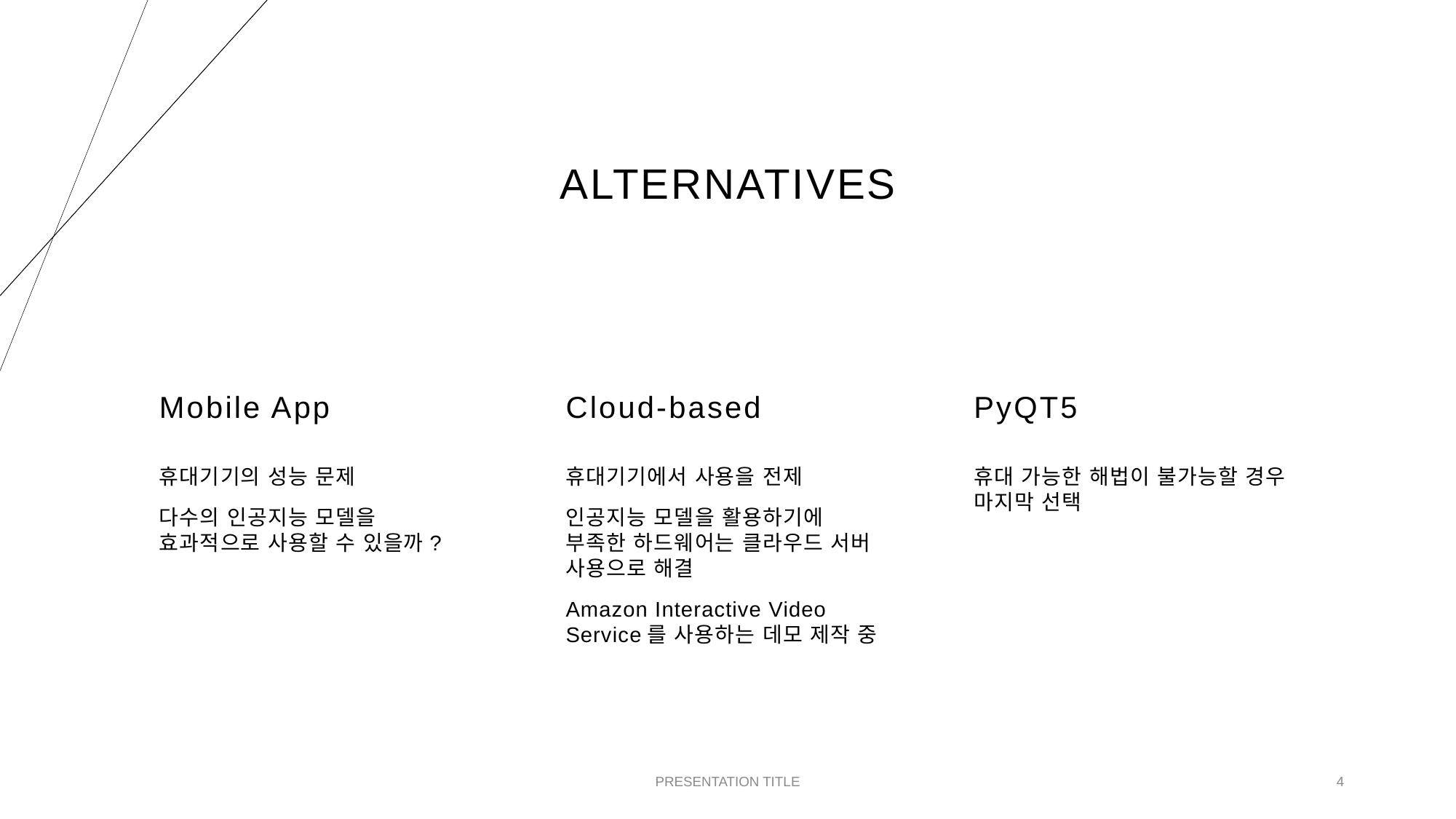

# alternatives
Mobile App
Cloud-based
PyQT5
휴대기기의 성능 문제
다수의 인공지능 모델을 효과적으로 사용할 수 있을까?
휴대기기에서 사용을 전제
인공지능 모델을 활용하기에 부족한 하드웨어는 클라우드 서버 사용으로 해결
Amazon Interactive Video Service를 사용하는 데모 제작 중
휴대 가능한 해법이 불가능할 경우 마지막 선택

PRESENTATION TITLE
4